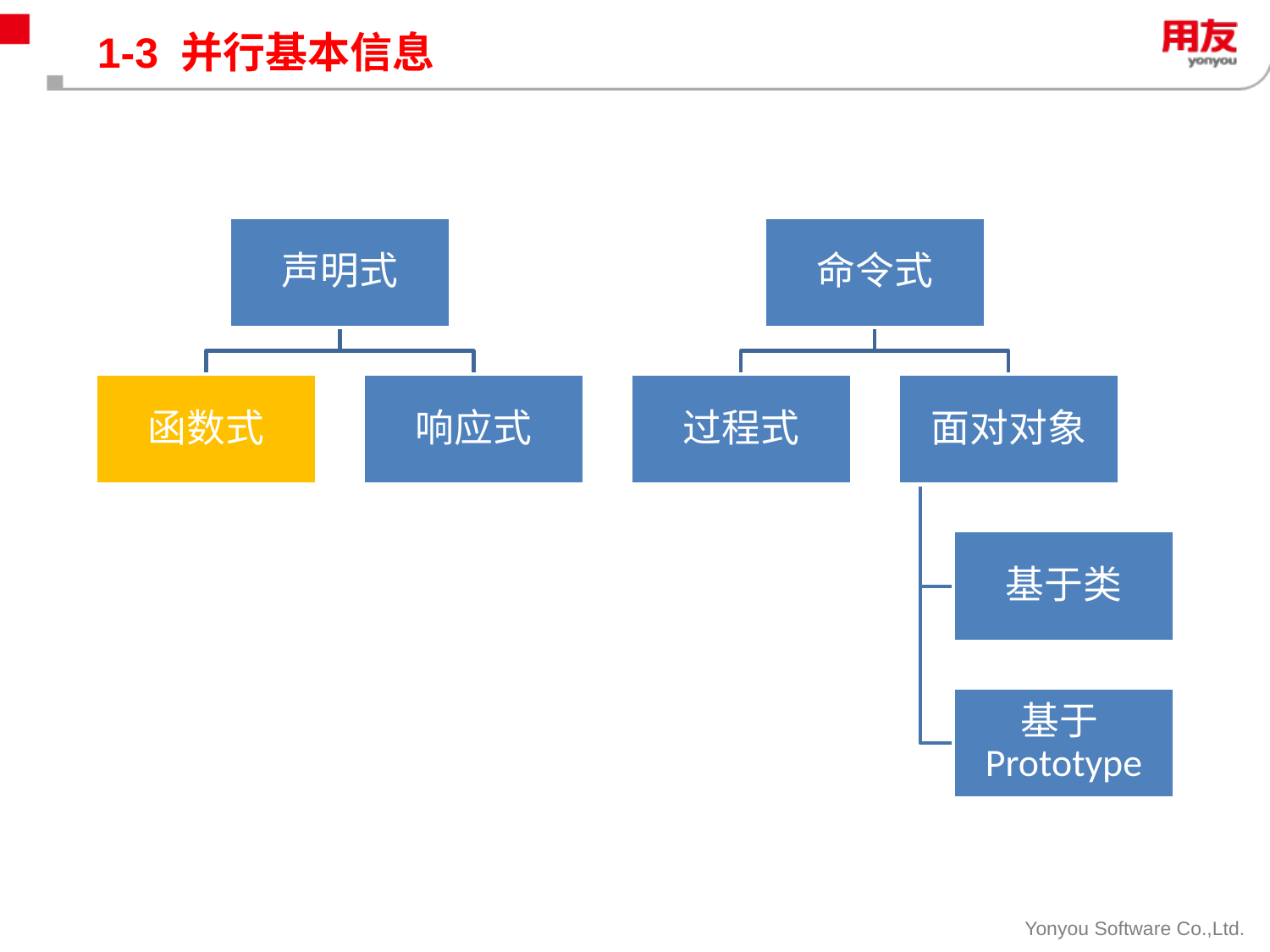

# 1-3 并行基本信息
声明式
函数式
响应式
命令式
过程式
面对对象
基于类
基于Prototype